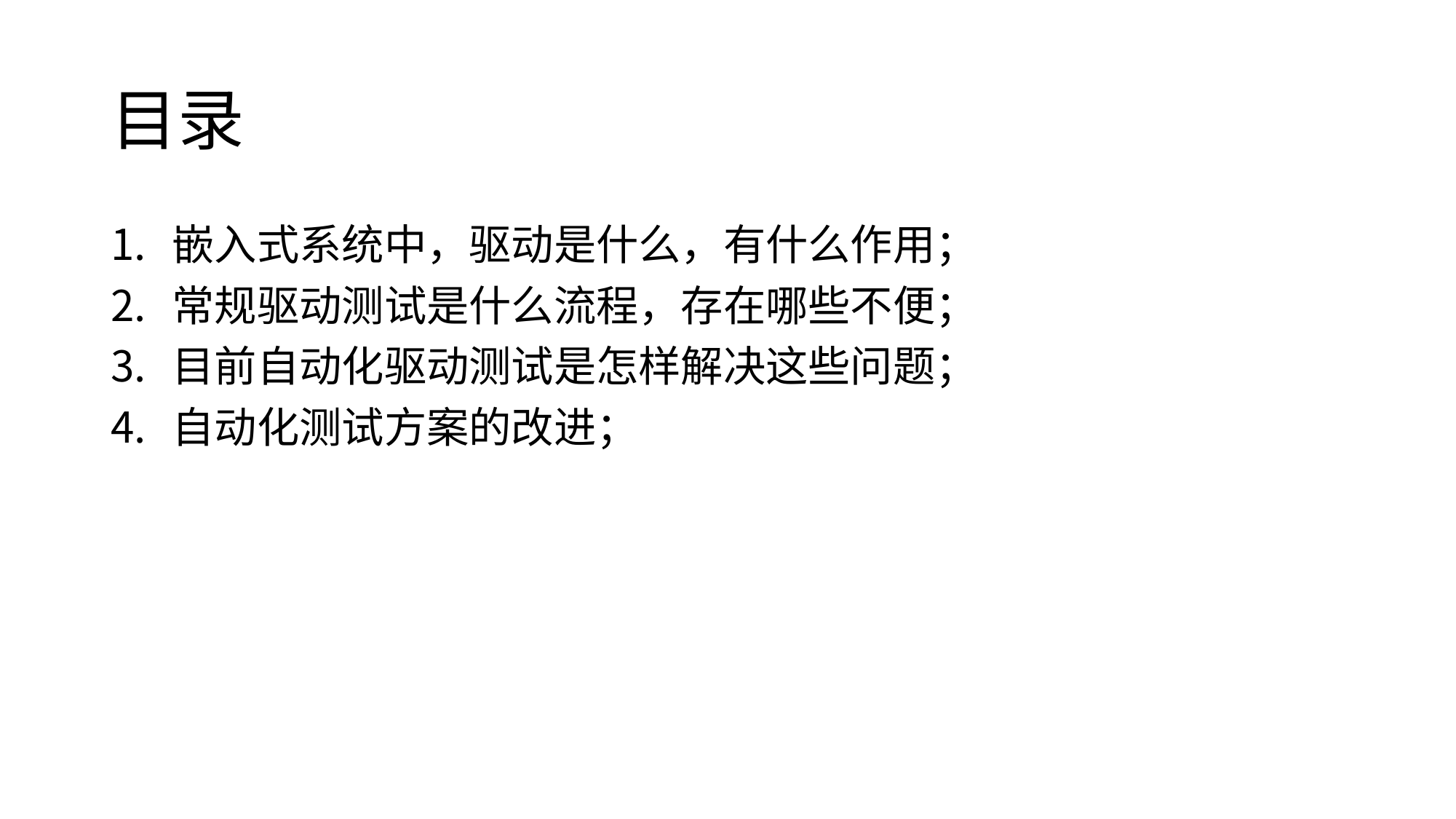

# 目录
嵌入式系统中，驱动是什么，有什么作用；
常规驱动测试是什么流程，存在哪些不便；
目前自动化驱动测试是怎样解决这些问题；
自动化测试方案的改进；